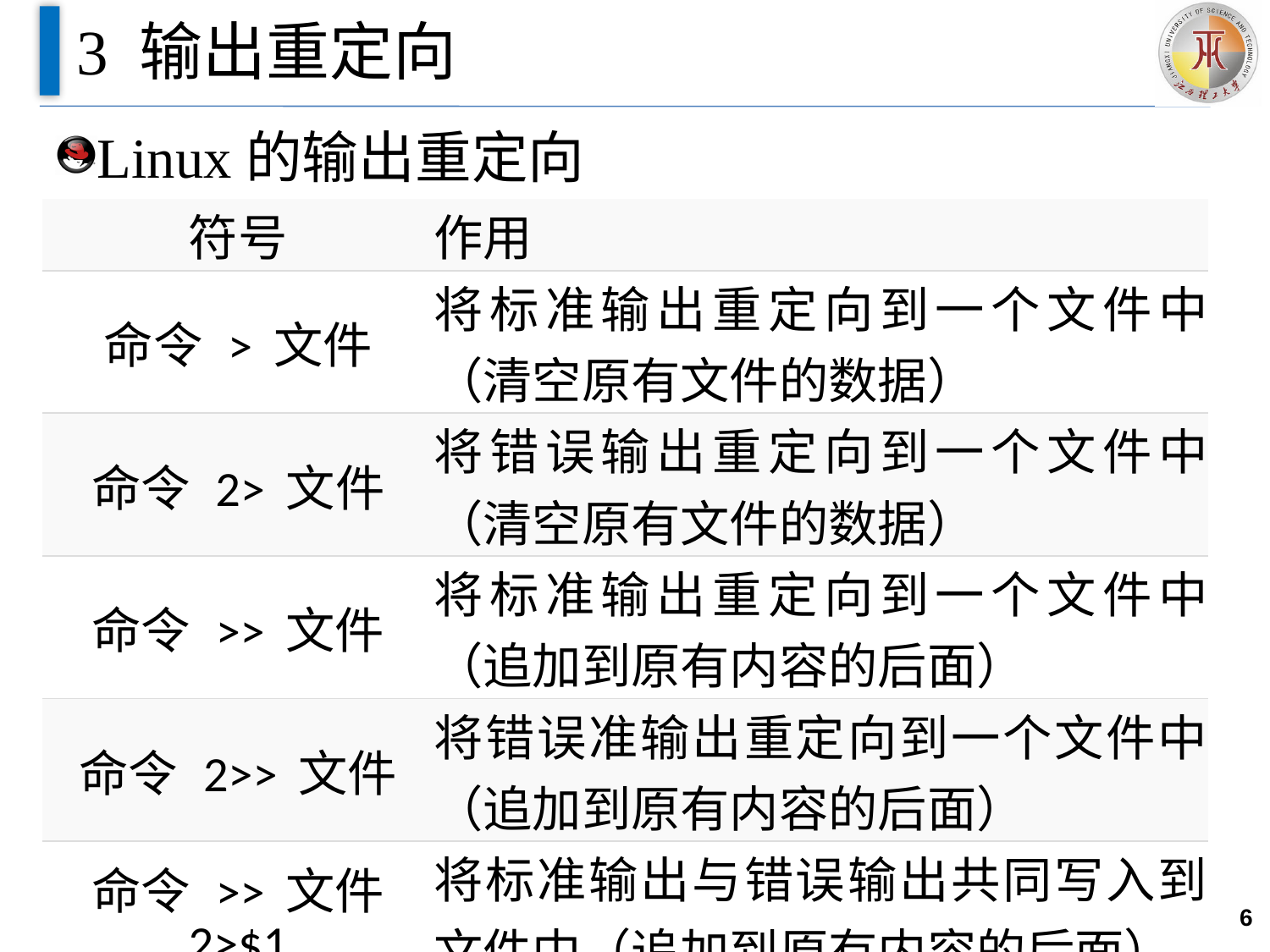

# 3 输出重定向
Linux的输出重定向
| 符号 | 作用 |
| --- | --- |
| 命令 > 文件 | 将标准输出重定向到一个文件中（清空原有文件的数据） |
| 命令 2> 文件 | 将错误输出重定向到一个文件中（清空原有文件的数据） |
| 命令 >> 文件 | 将标准输出重定向到一个文件中（追加到原有内容的后面） |
| 命令 2>> 文件 | 将错误准输出重定向到一个文件中（追加到原有内容的后面） |
| 命令 >> 文件 2>$1 | 将标准输出与错误输出共同写入到文件中（追加到原有内容的后面） |
6